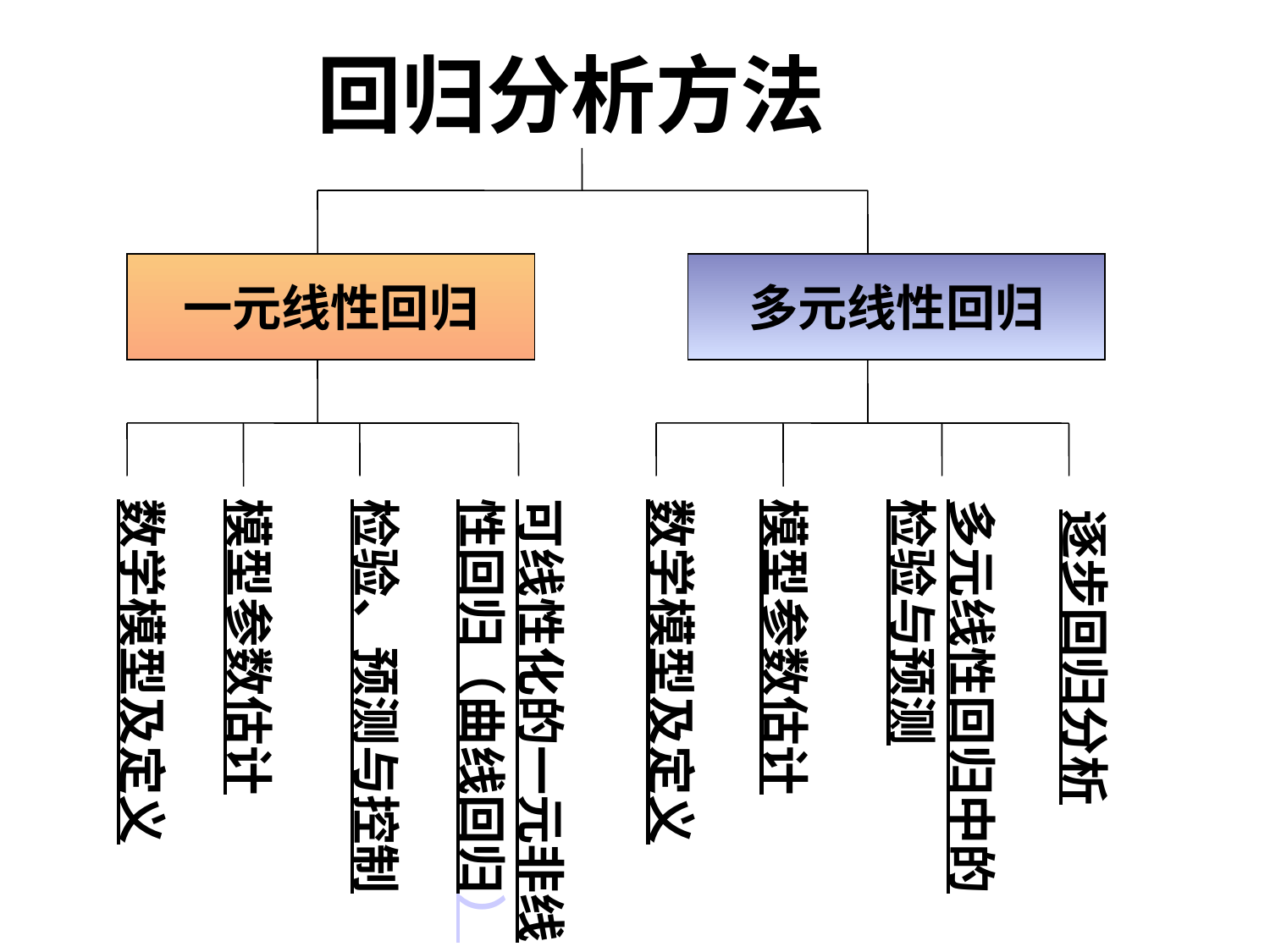

回归分析方法

一元线性回归
多元线性回归

数学模型及定义
模型参数估计
检验、预测与控制
可线性化的一元非线
性回归（曲线回归）
数学模型及定义
模型参数估计
多元线性回归中的
检验与预测
逐步回归分析